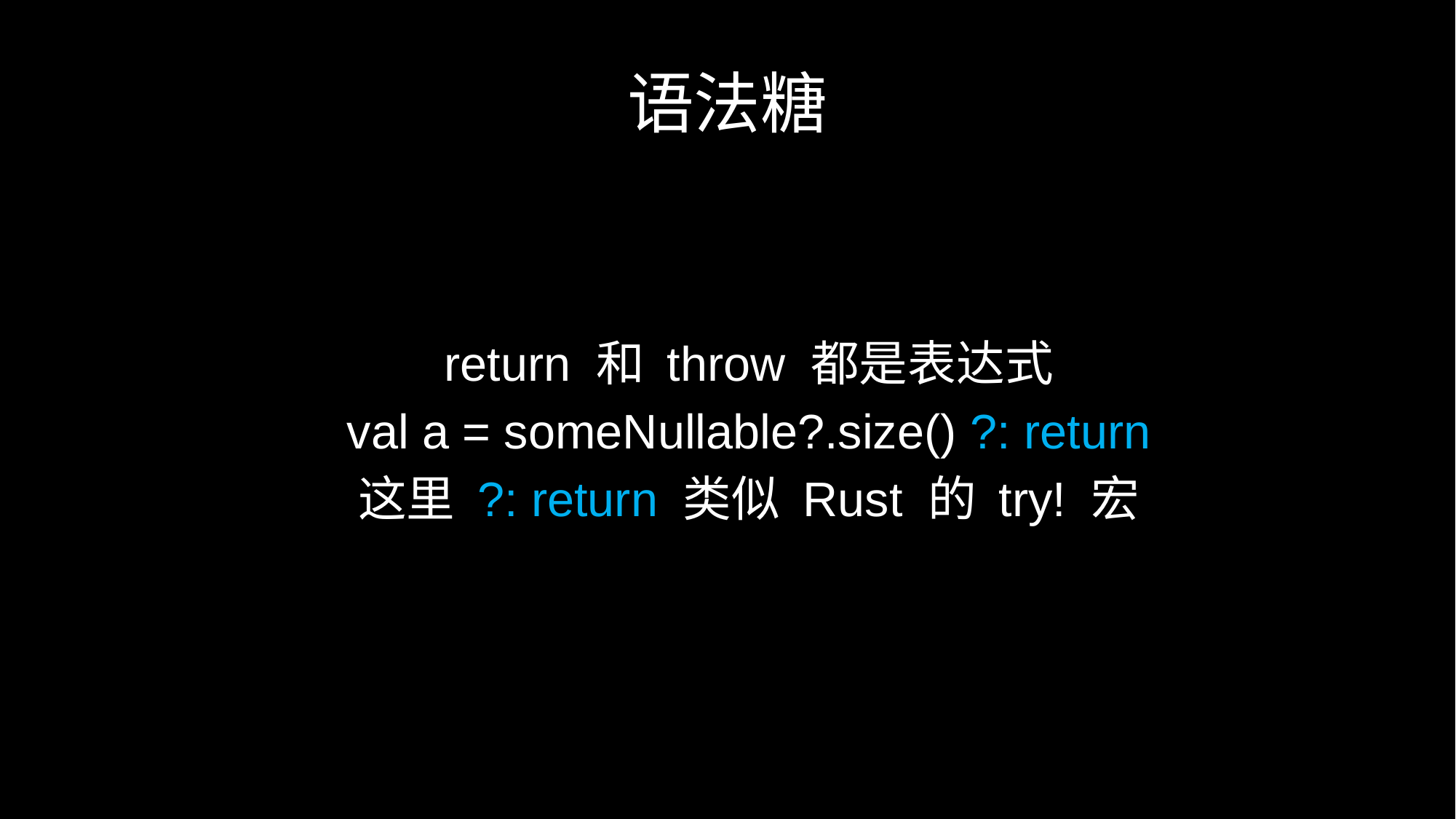

# 语法糖
return 和 throw 都是表达式
val a = someNullable?.size() ?: return
这里 ?: return 类似 Rust 的 try! 宏